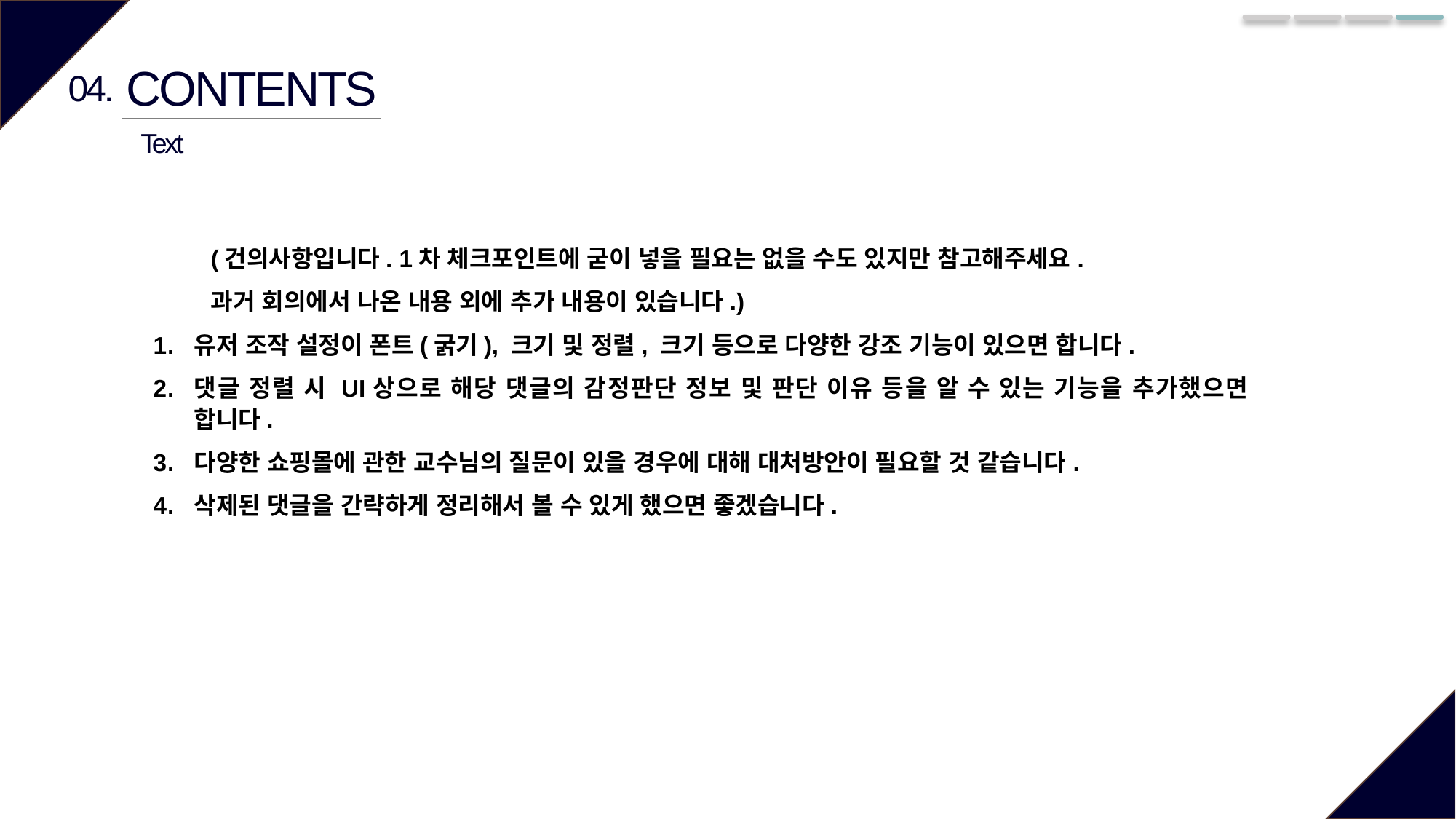

CONTENTS
04.
Text
(건의사항입니다. 1차 체크포인트에 굳이 넣을 필요는 없을 수도 있지만 참고해주세요.
과거 회의에서 나온 내용 외에 추가 내용이 있습니다.)
유저 조작 설정이 폰트(굵기), 크기 및 정렬, 크기 등으로 다양한 강조 기능이 있으면 합니다.
댓글 정렬 시 UI상으로 해당 댓글의 감정판단 정보 및 판단 이유 등을 알 수 있는 기능을 추가했으면 합니다.
다양한 쇼핑몰에 관한 교수님의 질문이 있을 경우에 대해 대처방안이 필요할 것 같습니다.
삭제된 댓글을 간략하게 정리해서 볼 수 있게 했으면 좋겠습니다.